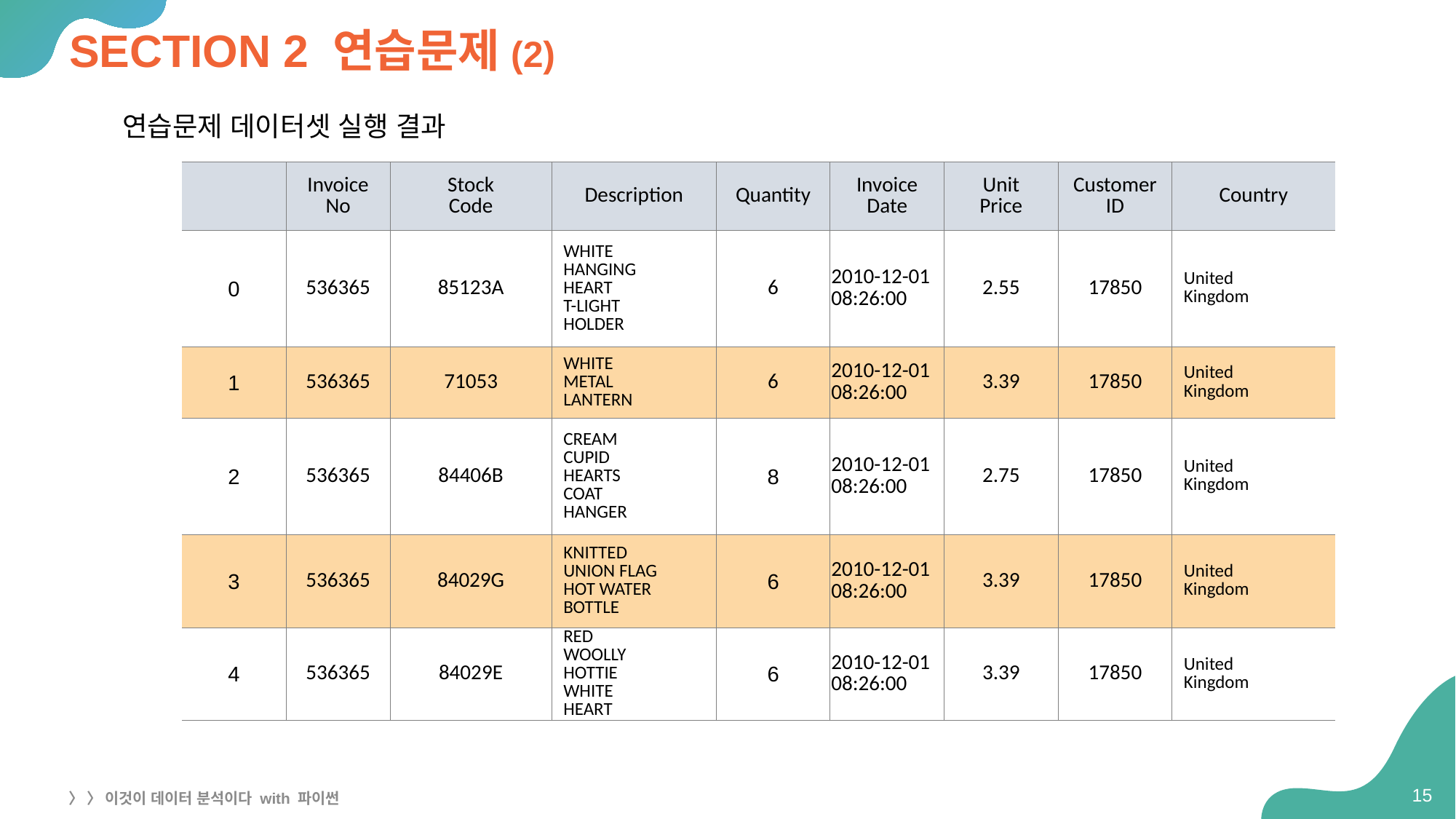

# SECTION 2 연습문제(2)
연습문제 데이터셋 실행 결과
|  | Invoice No | Stock Code | Description | Quantity | Invoice Date | Unit Price | Customer ID | Country |
| --- | --- | --- | --- | --- | --- | --- | --- | --- |
| 0 | 536365 | 85123A | WHITE HANGING HEART T-LIGHT HOLDER | 6 | 2010-12-01 08:26:00 | 2.55 | 17850 | United Kingdom |
| 1 | 536365 | 71053 | WHITE METAL LANTERN | 6 | 2010-12-01 08:26:00 | 3.39 | 17850 | United Kingdom |
| 2 | 536365 | 84406B | CREAM CUPID HEARTS COAT HANGER | 8 | 2010-12-01 08:26:00 | 2.75 | 17850 | United Kingdom |
| 3 | 536365 | 84029G | KNITTED UNION FLAG HOT WATER BOTTLE | 6 | 2010-12-01 08:26:00 | 3.39 | 17850 | United Kingdom |
| 4 | 536365 | 84029E | RED WOOLLY HOTTIE WHITE HEART | 6 | 2010-12-01 08:26:00 | 3.39 | 17850 | United Kingdom |
15
〉 〉 이것이 데이터 분석이다 with 파이썬